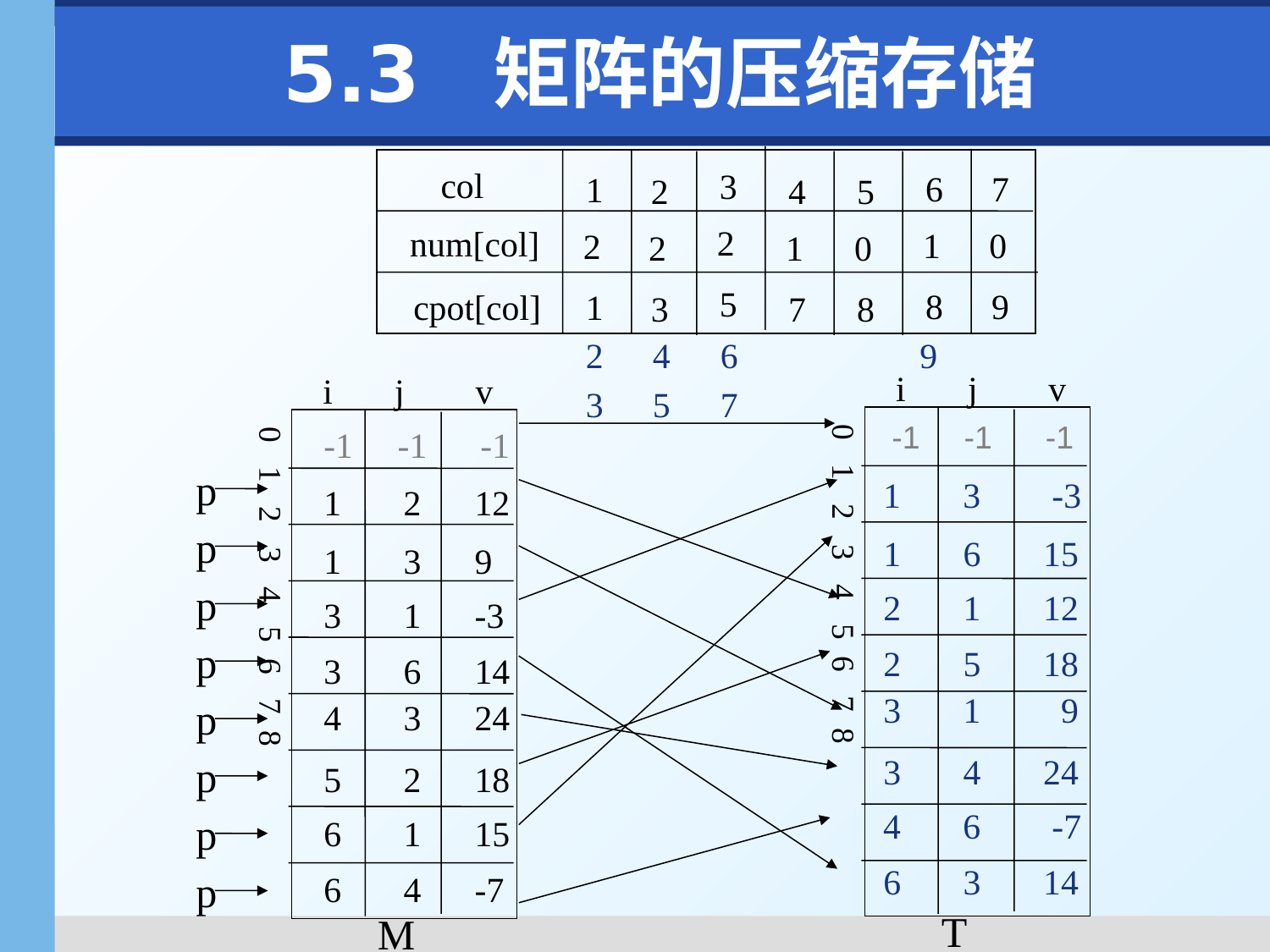

# 5.3  矩阵的压缩存储

3
2
5

6
1
8

1
2
1

2
2
3

4
1
7

5
0
8
col
7

num[col]
0

9
cpot[col]
2
4
6
9
i       j        v

0   1   2   3   4   5  6   7  8
T
i       j        v

-1     -1      -1
1       2      12
1       3      9
3       1      -3
3       6      14
4       3      24
5       2      18
6       1      15
6       4      -7
0   1   2   3   4   5  6   7  8
M
3
5
7
-1     -1      -1

p

1       3        -3

p

1       6       15

p

2       1       12
p

2       5       18

3       1         9
p

3       4       24
p

4       6        -7
p

6       3       14
p